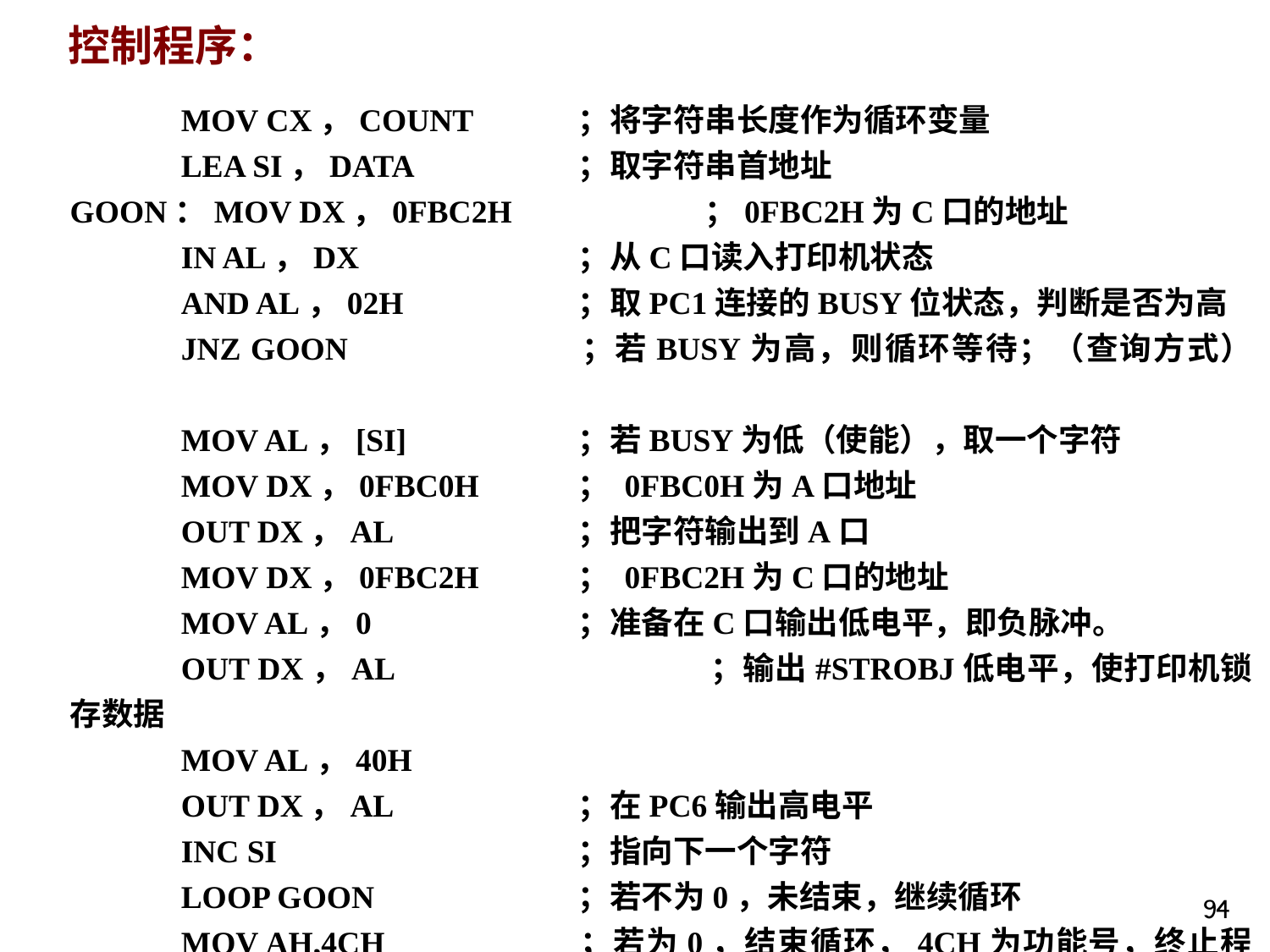

# 控制程序：
MOV CX，COUNT	；将字符串长度作为循环变量
LEA SI，DATA		；取字符串首地址
GOON：MOV DX，0FBC2H          	；0FBC2H为C口的地址
IN AL，DX               	；从C口读入打印机状态
AND AL，02H 		；取PC1连接的BUSY位状态，判断是否为高
JNZ GOON		；若BUSY为高，则循环等待；（查询方式）
MOV AL，[SI]		；若BUSY为低（使能），取一个字符
MOV DX，0FBC0H	； 0FBC0H为A口地址
OUT DX，AL   		；把字符输出到A口
MOV DX，0FBC2H	； 0FBC2H为C口的地址
MOV AL，0		；准备在C口输出低电平，即负脉冲。
OUT DX，AL        		；输出#STROBJ低电平，使打印机锁存数据
MOV AL，40H
OUT DX，AL		；在PC6输出高电平
INC SI 			；指向下一个字符
LOOP GOON		；若不为0，未结束，继续循环
MOV AH,4CH		；若为0，结束循环，4CH为功能号，终止程序
INT 21H 			；DOC软中断，终止程序
94